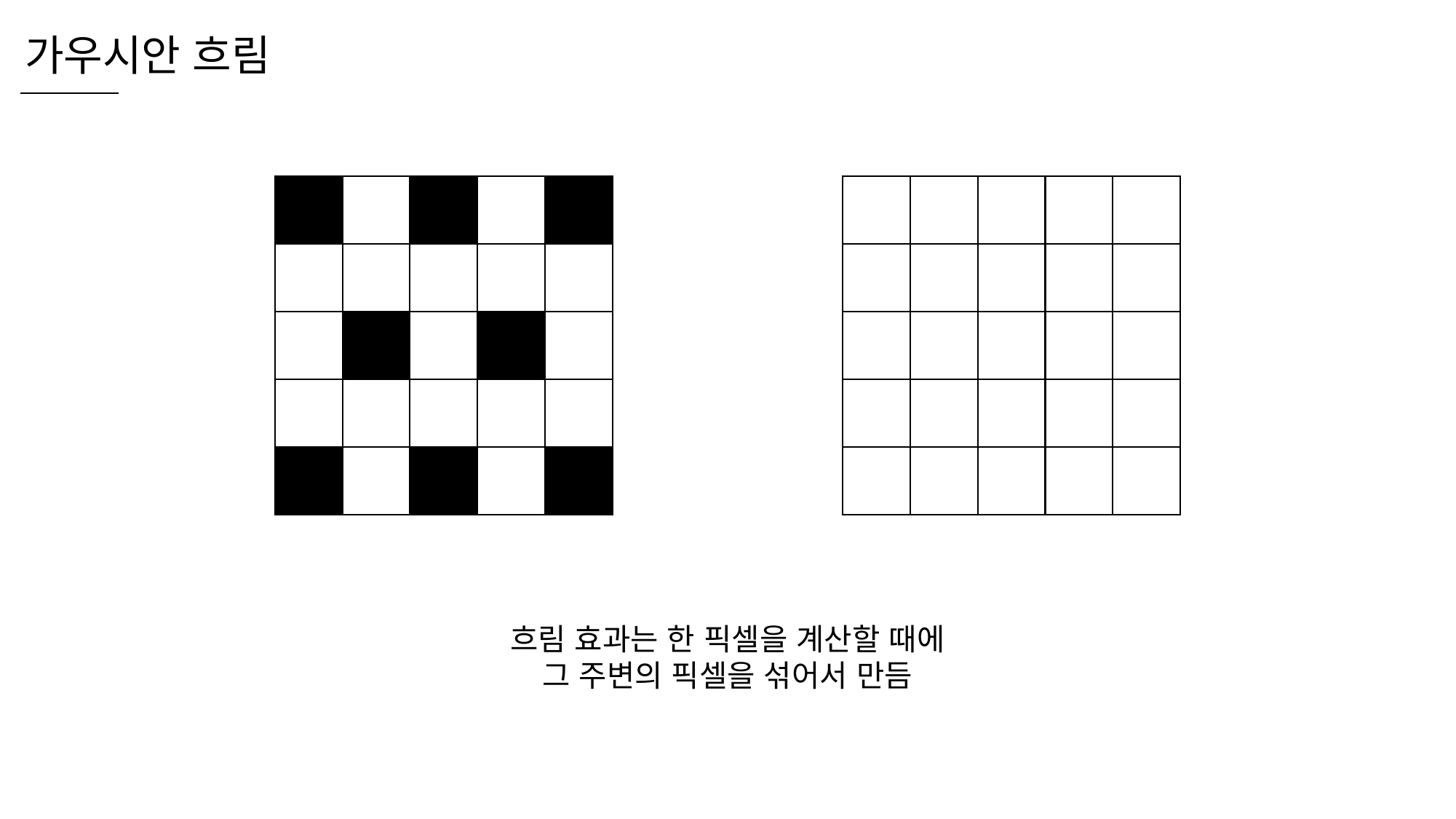

가우시안 흐림

흐림 효과는 한 픽셀을 계산할 때에
그 주변의 픽셀을 섞어서 만듬